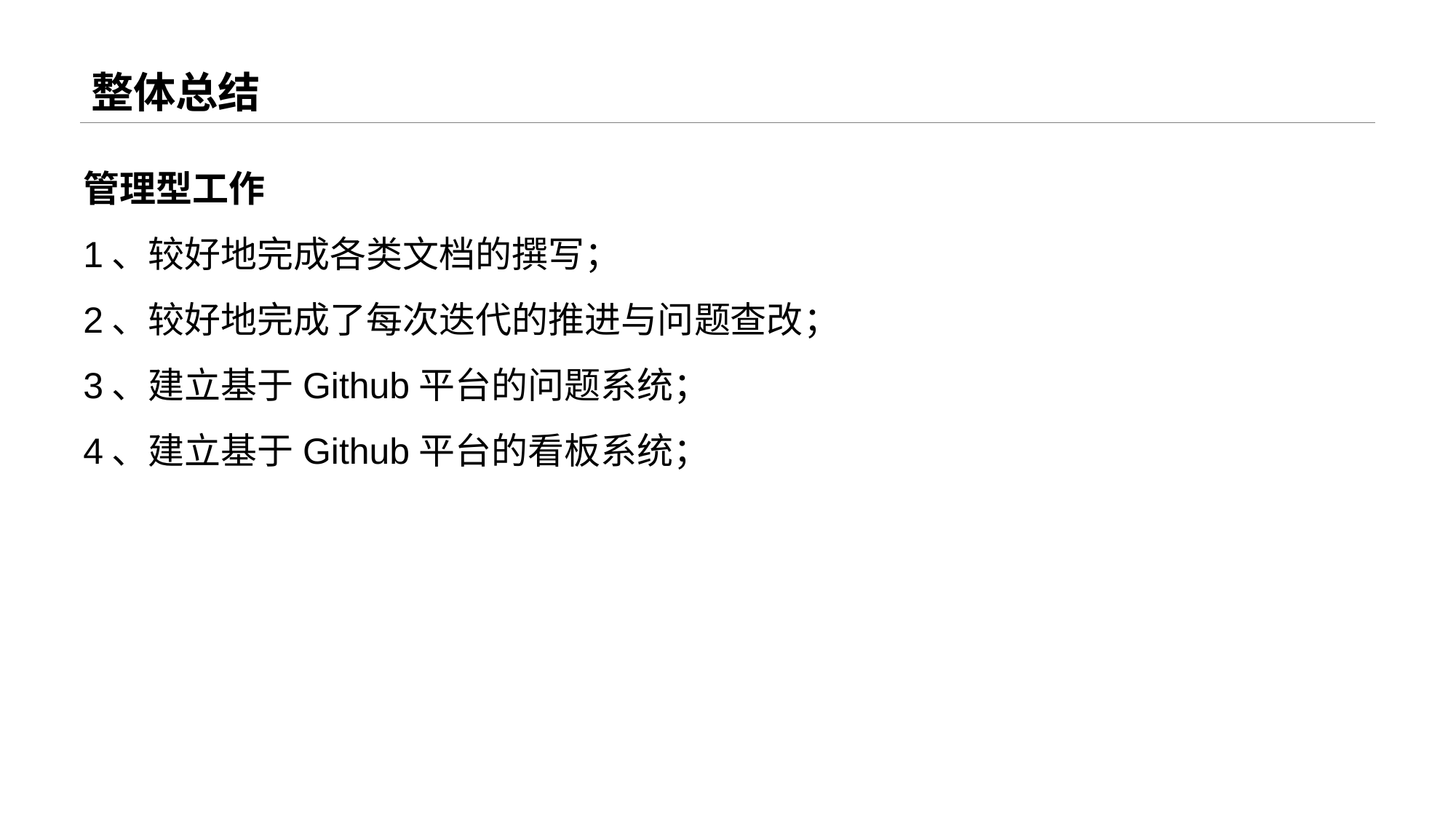

# 整体总结
管理型工作
1、较好地完成各类文档的撰写；
2、较好地完成了每次迭代的推进与问题查改；
3、建立基于Github平台的问题系统；
4、建立基于Github平台的看板系统；